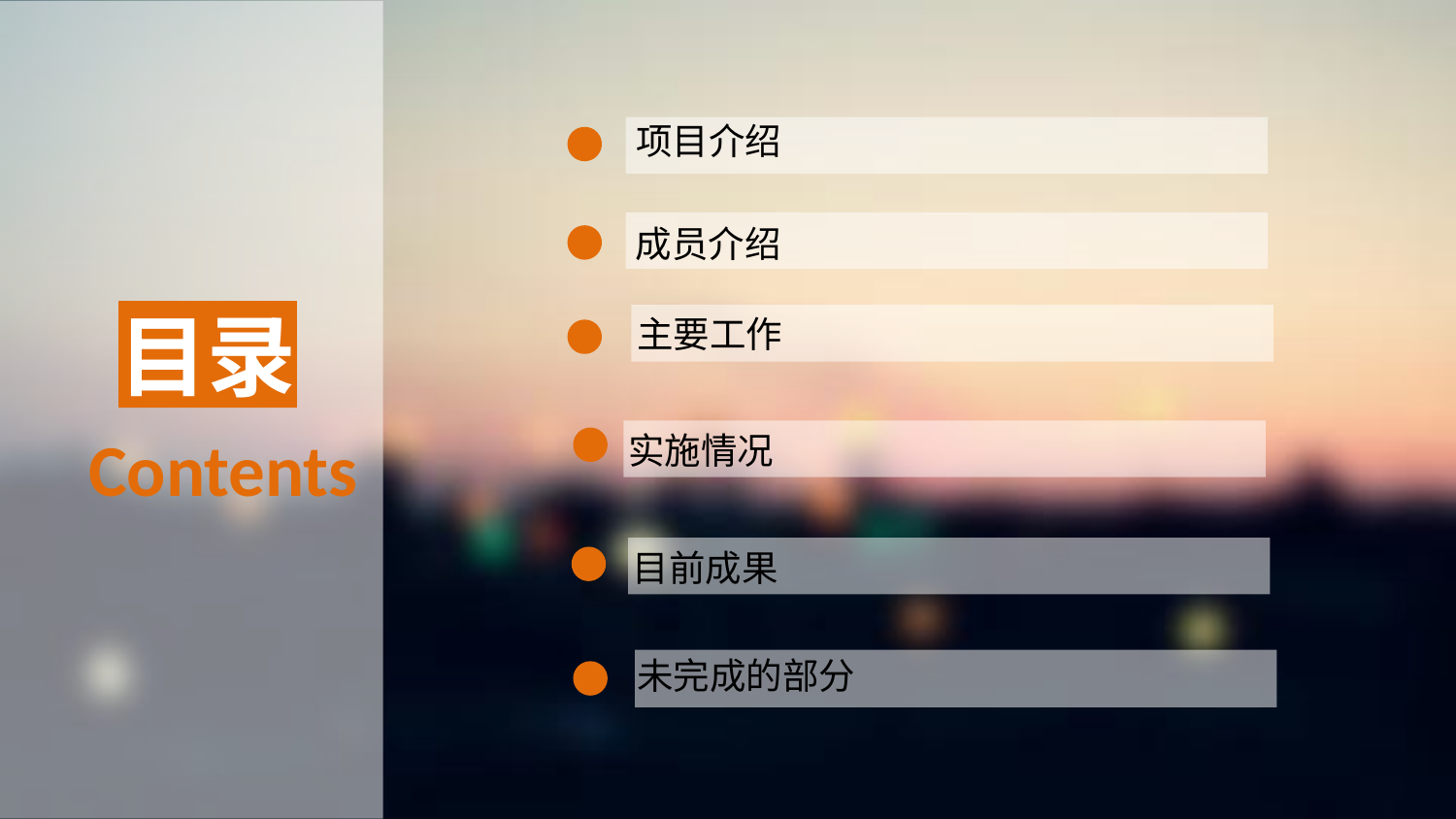

项目介绍

成员介绍

目录

主要工作

Contents

实施情况

目前成果

未完成的部分